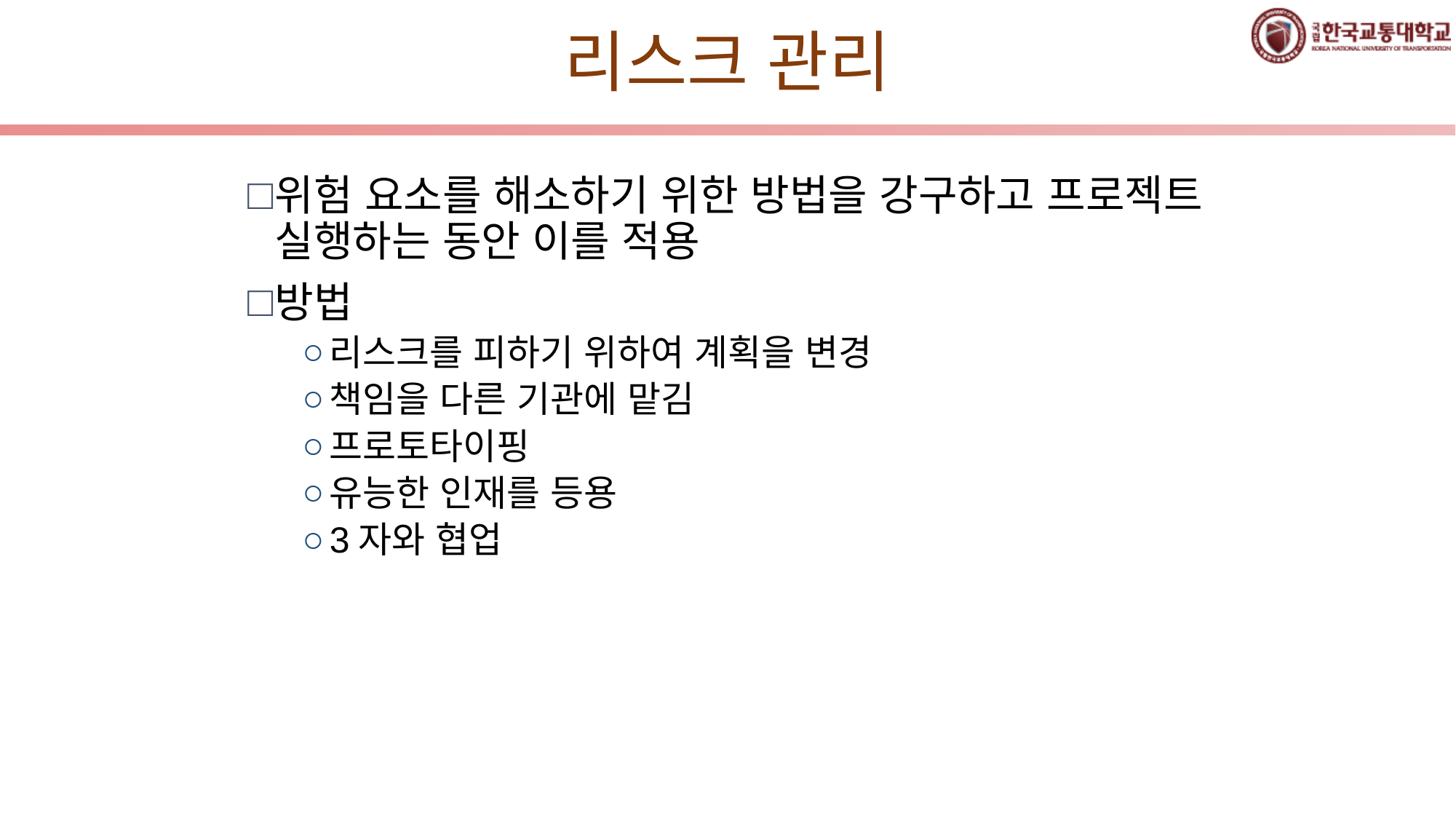

# 리스크 관리
위험 요소를 해소하기 위한 방법을 강구하고 프로젝트 실행하는 동안 이를 적용
방법
리스크를 피하기 위하여 계획을 변경
책임을 다른 기관에 맡김
프로토타이핑
유능한 인재를 등용
3자와 협업
73